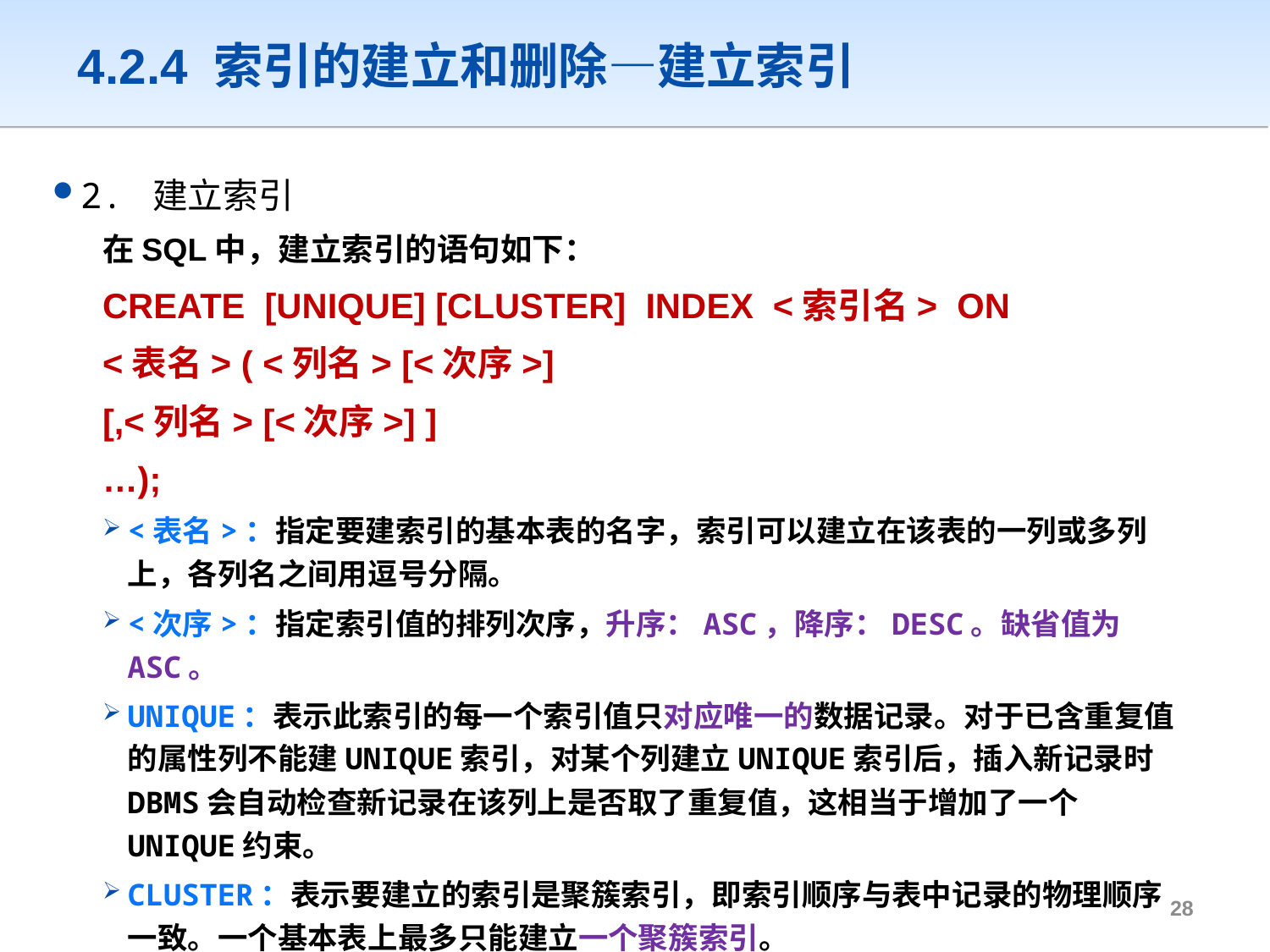

# 4.2.4 索引的建立和删除—建立索引
2. 建立索引
在SQL中，建立索引的语句如下：
CREATE  [UNIQUE] [CLUSTER]  INDEX  <索引名>  ON
<表名> ( <列名> [<次序>]
[,<列名> [<次序>] ]
…);
<表名>：指定要建索引的基本表的名字，索引可以建立在该表的一列或多列上，各列名之间用逗号分隔。
<次序>：指定索引值的排列次序，升序：ASC，降序：DESC。缺省值为ASC。
UNIQUE：表示此索引的每一个索引值只对应唯一的数据记录。对于已含重复值的属性列不能建UNIQUE索引，对某个列建立UNIQUE索引后，插入新记录时DBMS会自动检查新记录在该列上是否取了重复值，这相当于增加了一个UNIQUE约束。
CLUSTER：表示要建立的索引是聚簇索引，即索引顺序与表中记录的物理顺序一致。一个基本表上最多只能建立一个聚簇索引。

28